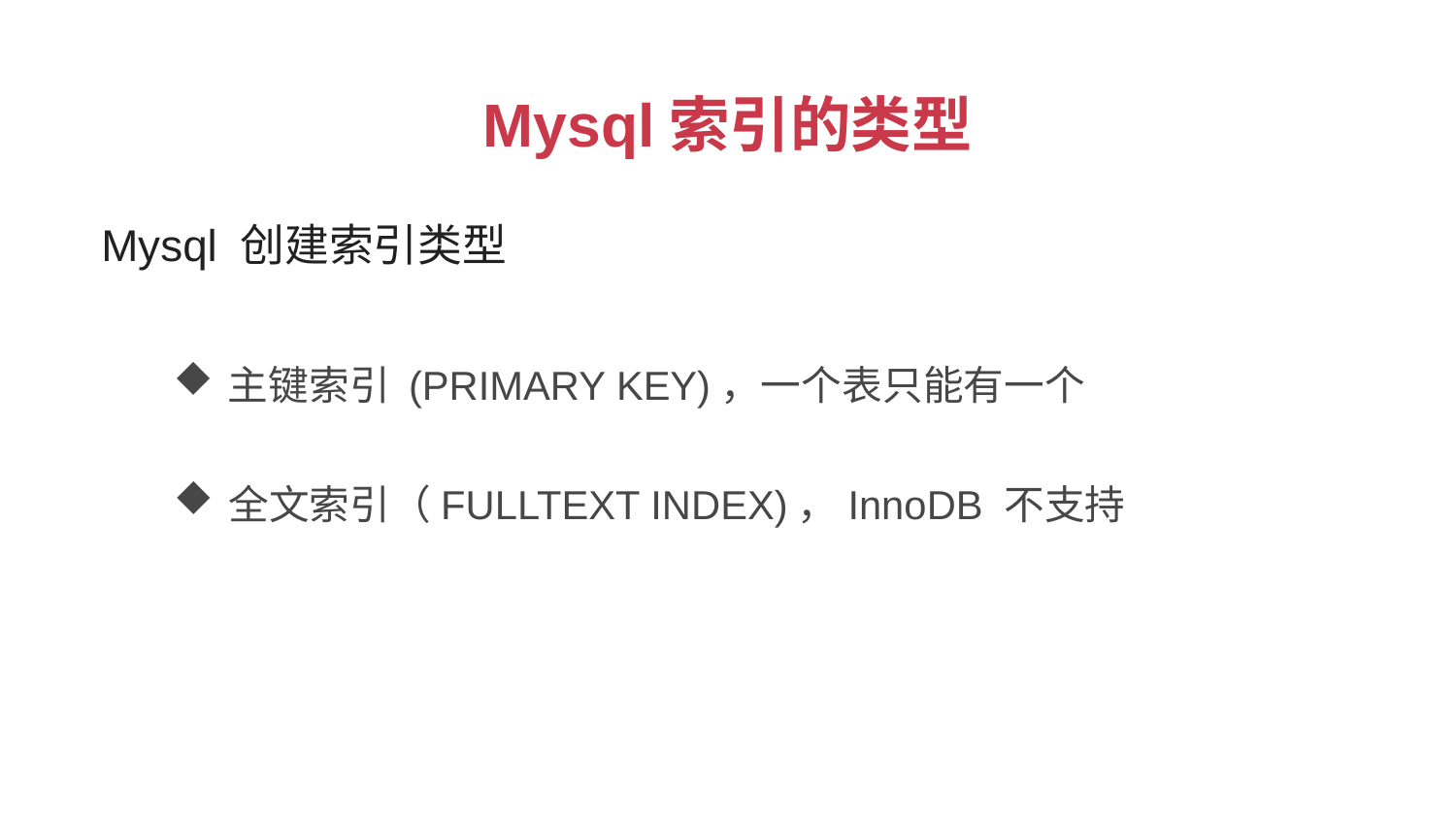

Mysql索引的类型
 Mysql 创建索引类型
主键索引 (PRIMARY KEY)，一个表只能有一个
全文索引（FULLTEXT INDEX)，InnoDB 不支持